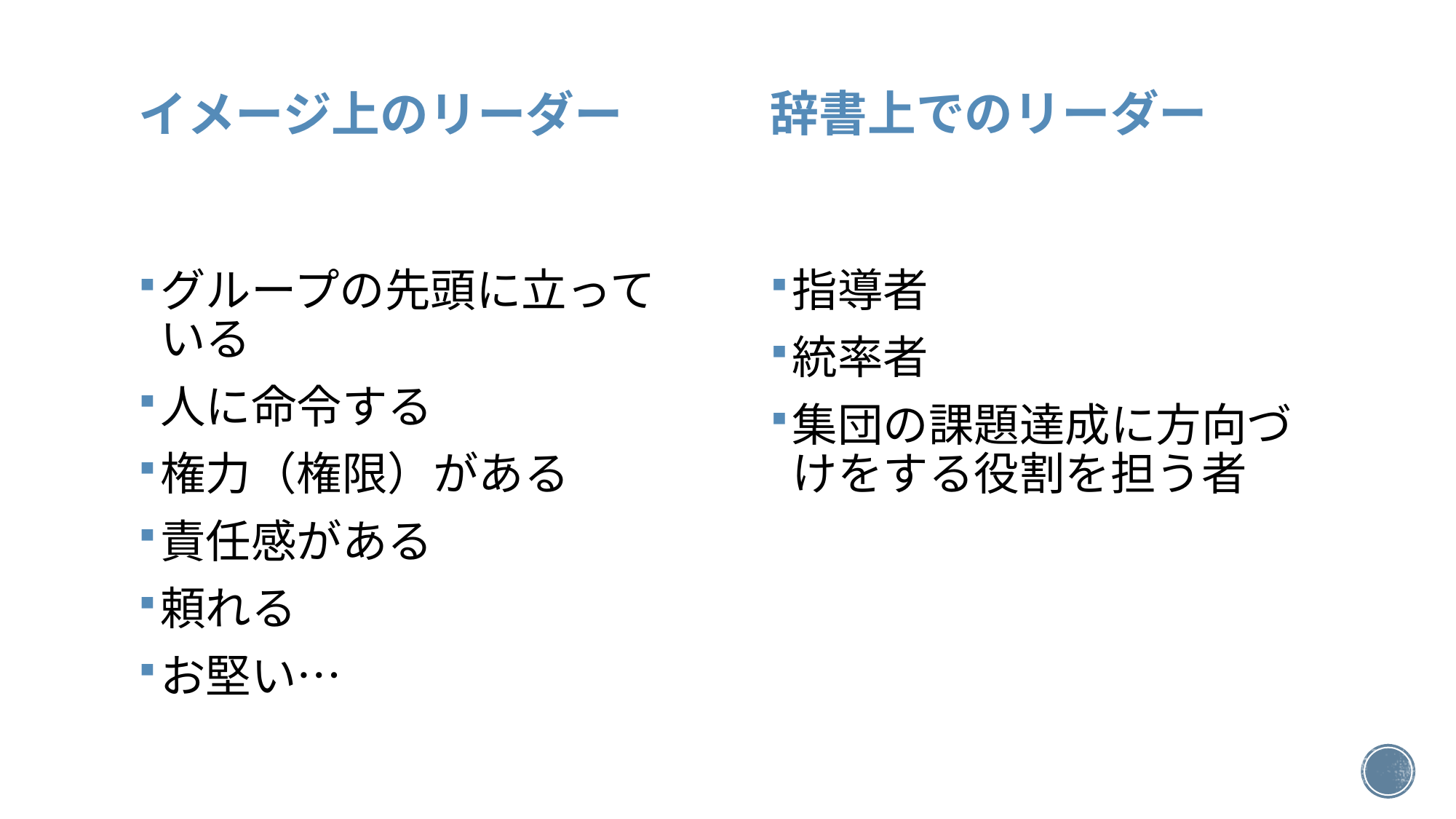

辞書上でのリーダー
イメージ上のリーダー
指導者
統率者
集団の課題達成に方向づけをする役割を担う者
グループの先頭に立っている
人に命令する
権力（権限）がある
責任感がある
頼れる
お堅い…